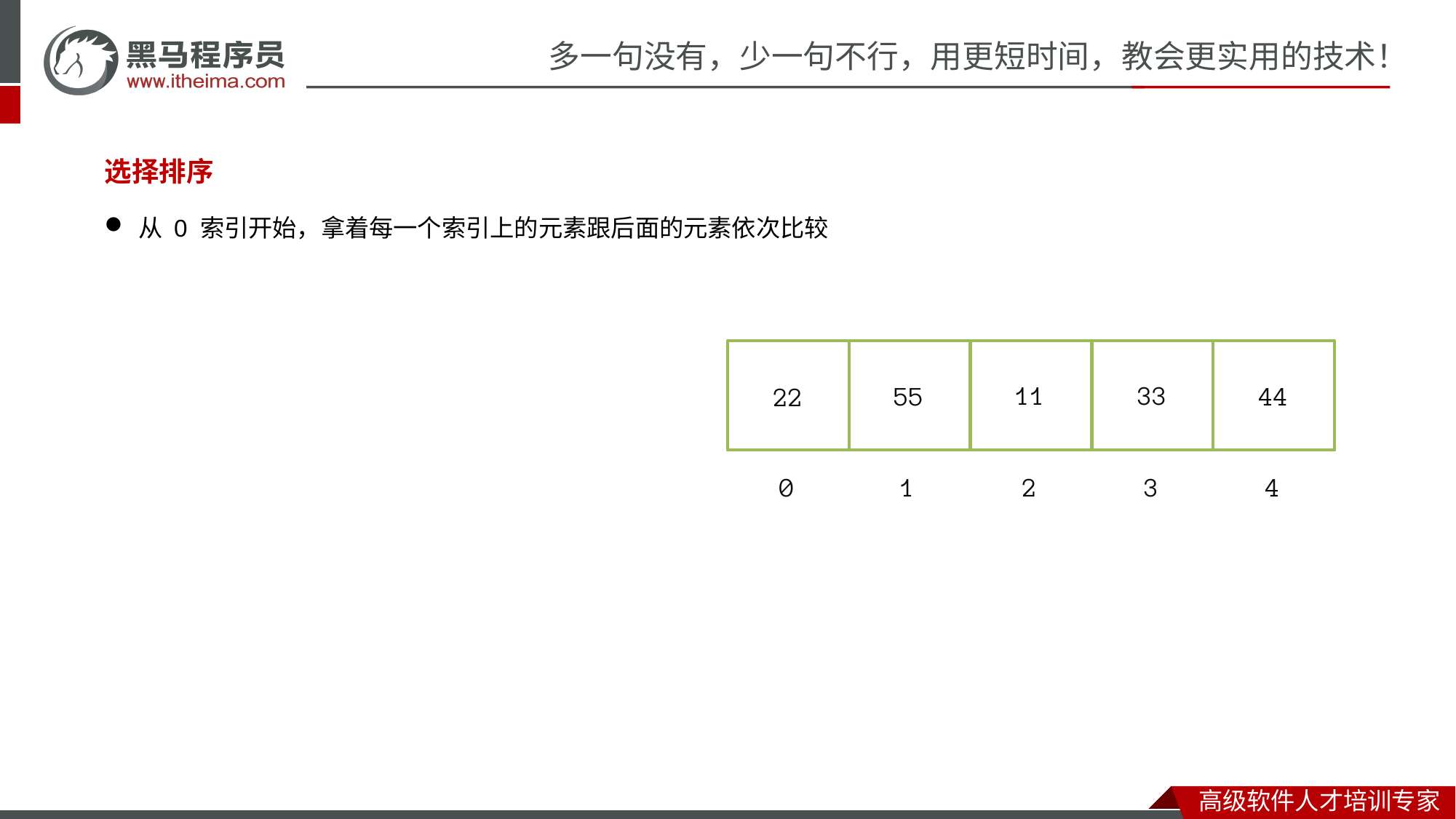

选择排序
从 0 索引开始，拿着每一个索引上的元素跟后面的元素依次比较

11
33
55
44
22
0
1
2
3
4